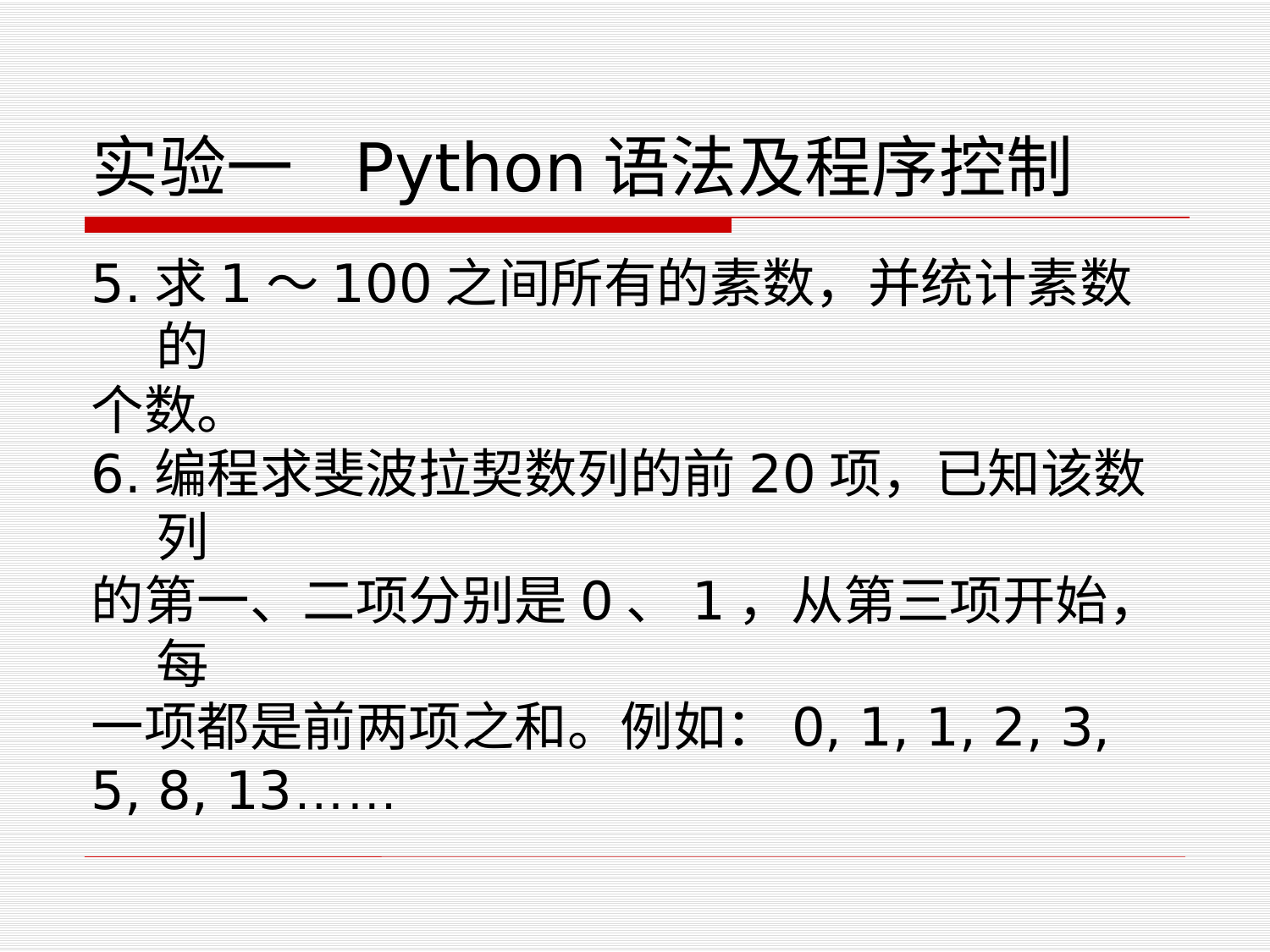

# 实验一   Python语法及程序控制
5.求1～100之间所有的素数，并统计素数的
个数。
6.编程求斐波拉契数列的前20项，已知该数列
的第一、二项分别是0、1，从第三项开始，每
一项都是前两项之和。例如：0, 1, 1, 2, 3,
5, 8, 13……